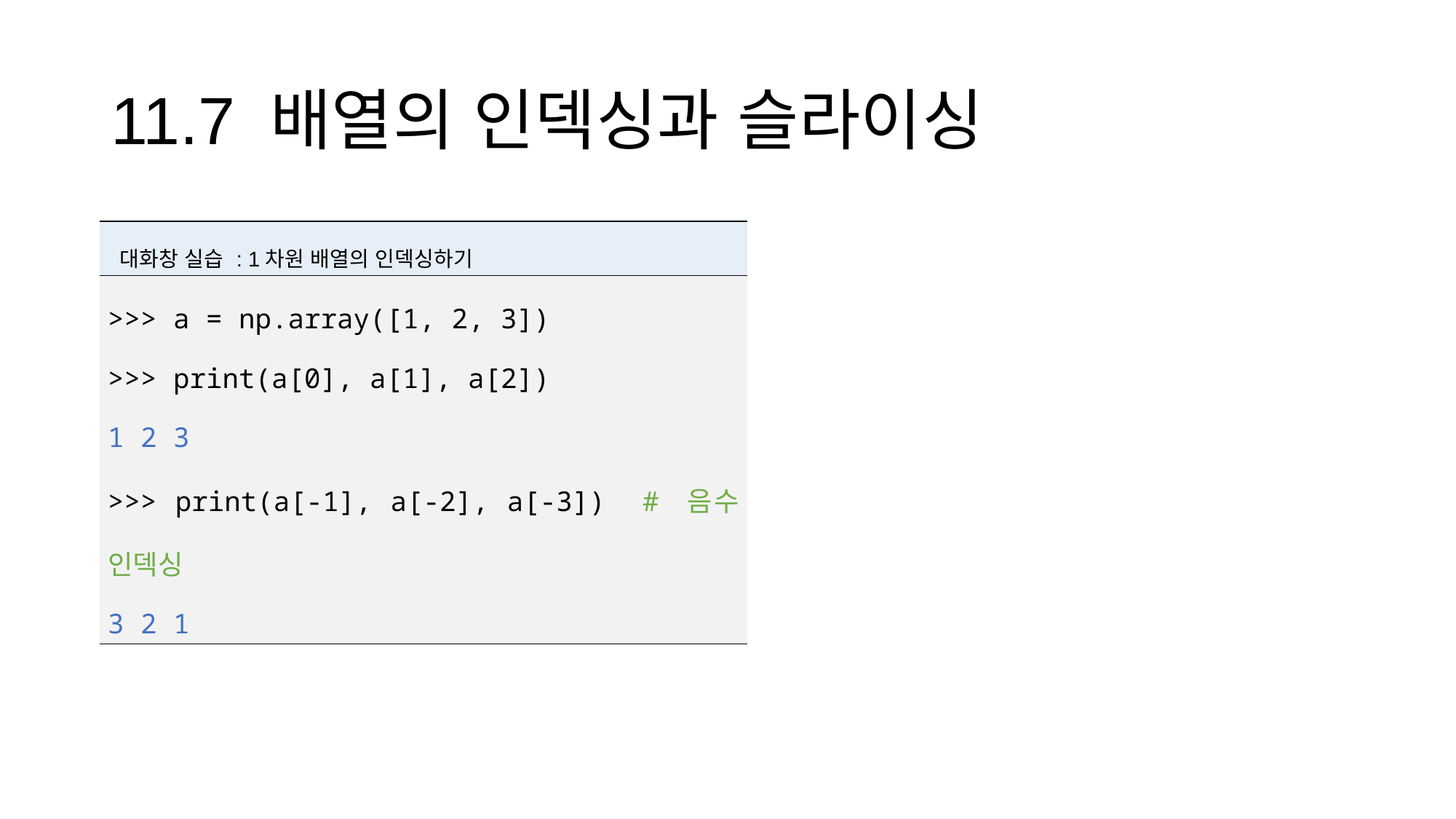

# 11.7 배열의 인덱싱과 슬라이싱
| 대화창 실습 : 1차원 배열의 인덱싱하기 |
| --- |
| >>> a = np.array([1, 2, 3]) >>> print(a[0], a[1], a[2]) 1 2 3 >>> print(a[-1], a[-2], a[-3]) # 음수 인덱싱 3 2 1 |